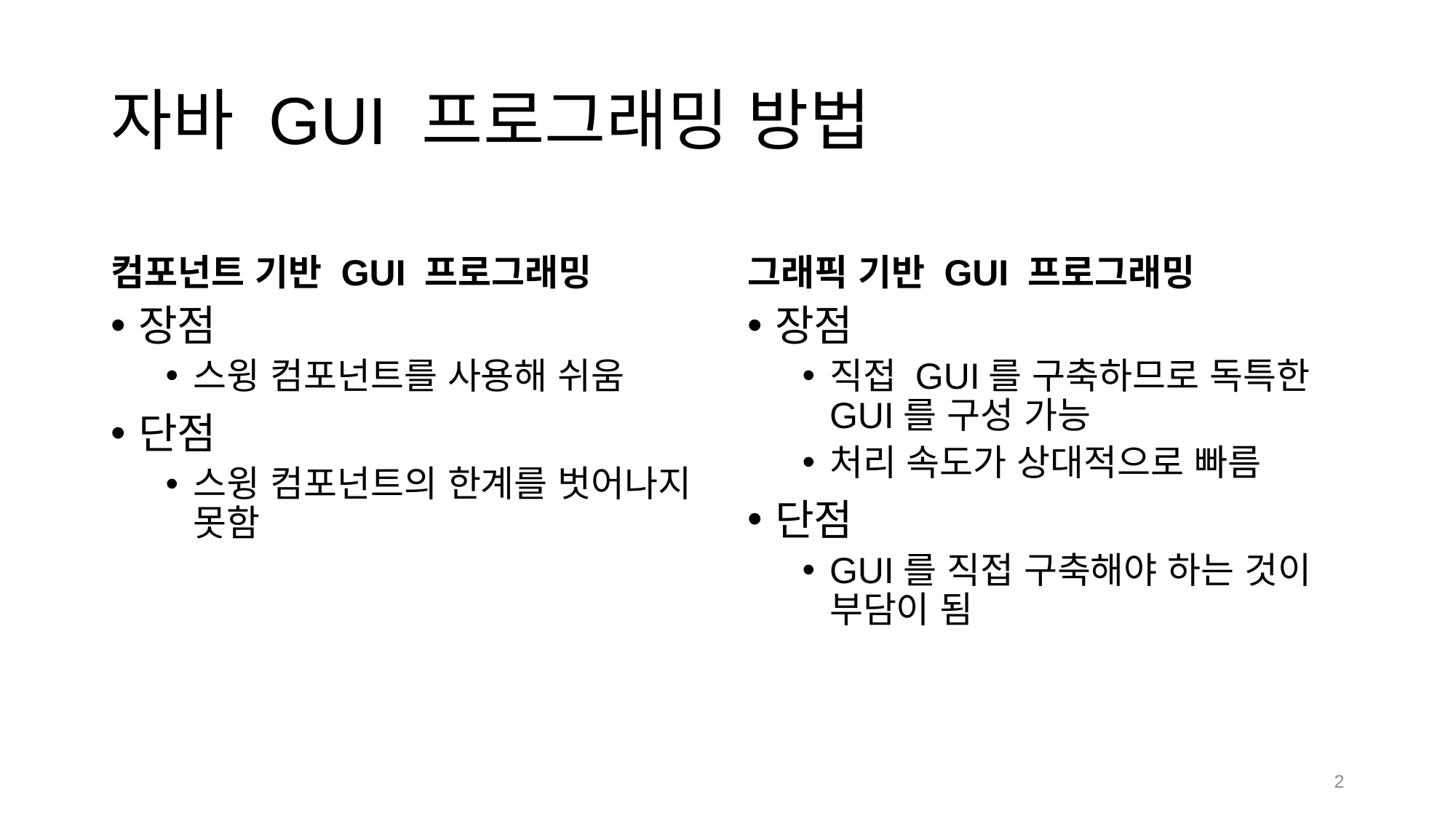

# 자바 GUI 프로그래밍 방법
컴포넌트 기반 GUI 프로그래밍
그래픽 기반 GUI 프로그래밍
장점
스윙 컴포넌트를 사용해 쉬움
단점
스윙 컴포넌트의 한계를 벗어나지 못함
장점
직접 GUI를 구축하므로 독특한 GUI를 구성 가능
처리 속도가 상대적으로 빠름
단점
GUI를 직접 구축해야 하는 것이 부담이 됨

2